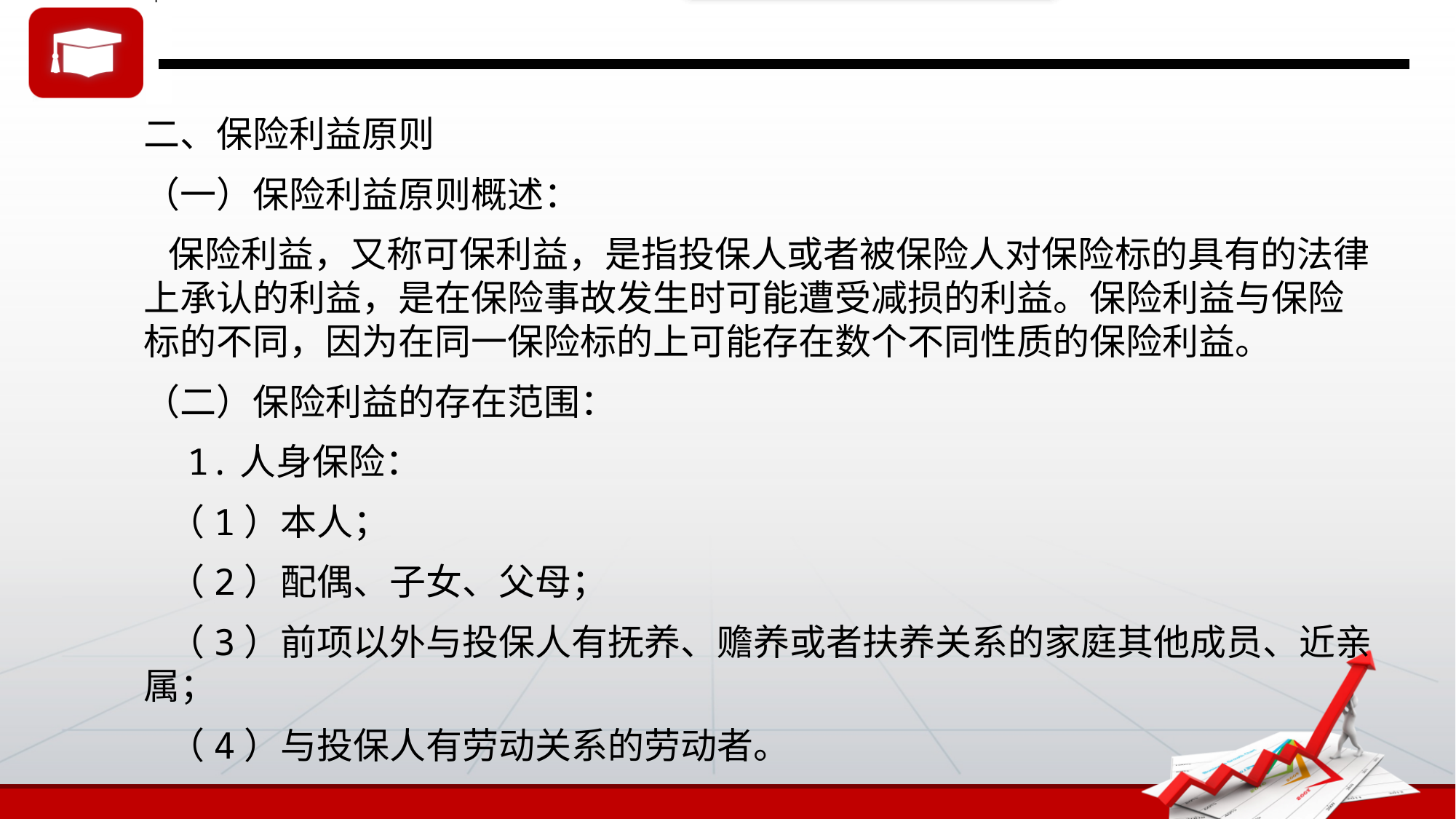

二、保险利益原则
（一）保险利益原则概述：
  保险利益，又称可保利益，是指投保人或者被保险人对保险标的具有的法律上承认的利益，是在保险事故发生时可能遭受减损的利益。保险利益与保险标的不同，因为在同一保险标的上可能存在数个不同性质的保险利益。
（二）保险利益的存在范围：
  1.人身保险：
  （1）本人；
  （2）配偶、子女、父母；
  （3）前项以外与投保人有抚养、赡养或者扶养关系的家庭其他成员、近亲属；
  （4）与投保人有劳动关系的劳动者。